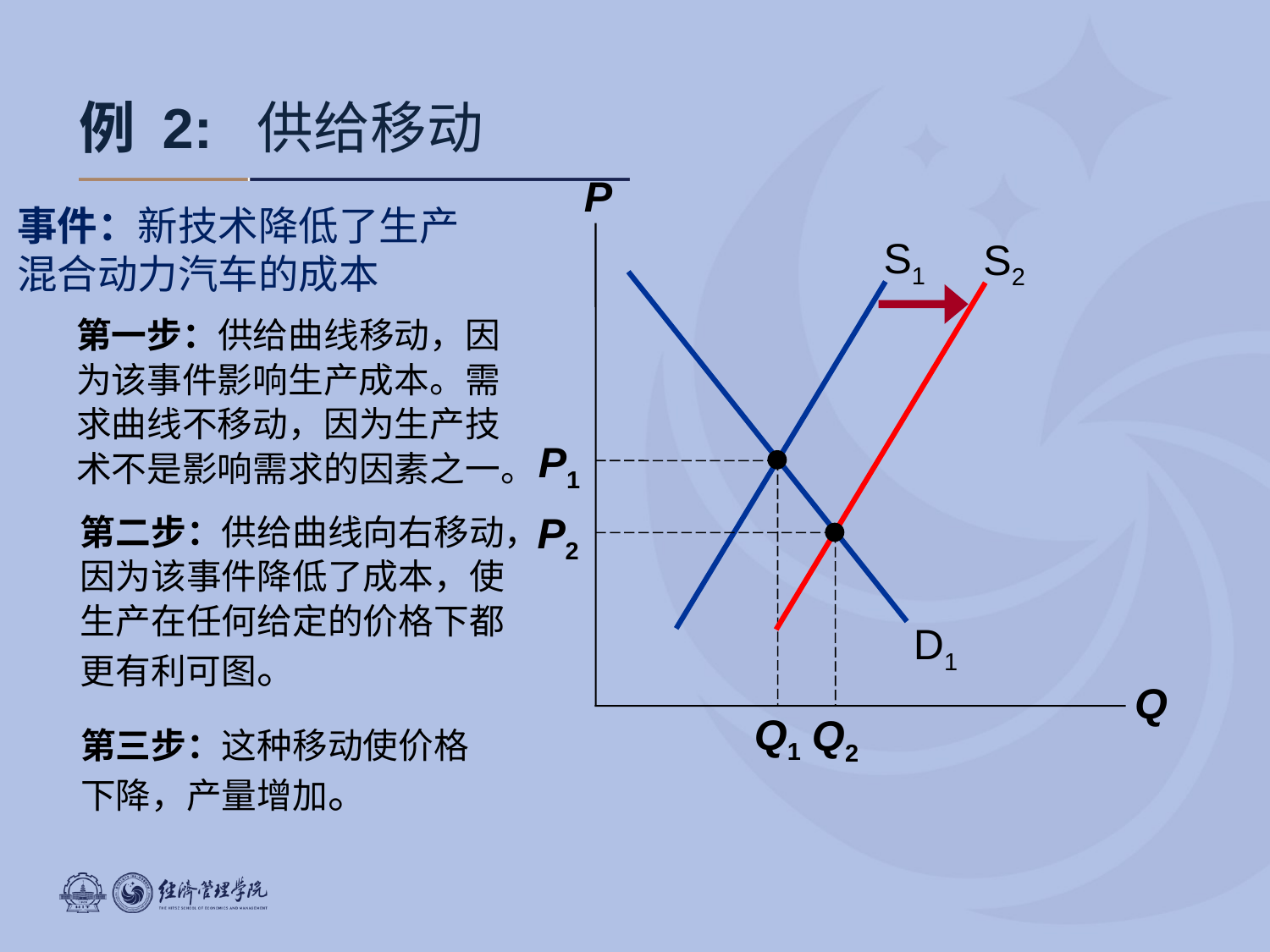

例 2:  供给移动
P

Q
事件：新技术降低了生产混合动力汽车的成本
S1

S2

D1

第一步：供给曲线移动，因为该事件影响生产成本。需求曲线不移动，因为生产技术不是影响需求的因素之一。
P1

Q1
第二步：供给曲线向右移动，因为该事件降低了成本，使生产在任何给定的价格下都更有利可图。
P2

Q2
第三步：这种移动使价格下降，产量增加。